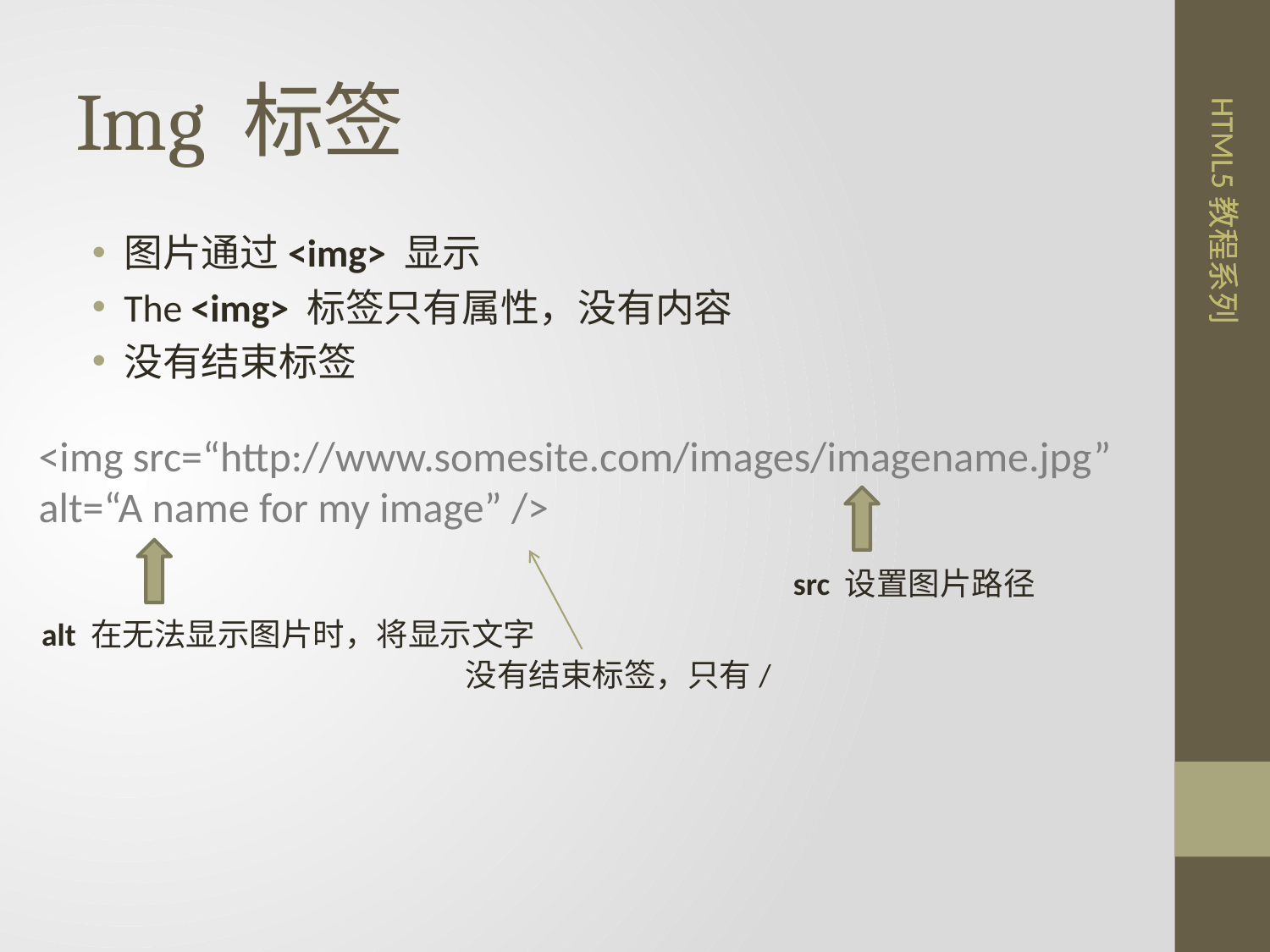

# Img 标签
图片通过<img> 显示
The <img> 标签只有属性，没有内容
没有结束标签
<img src=“http://www.somesite.com/images/imagename.jpg”
alt=“A name for my image” />

src 设置图片路径
alt 在无法显示图片时，将显示文字
没有结束标签，只有/